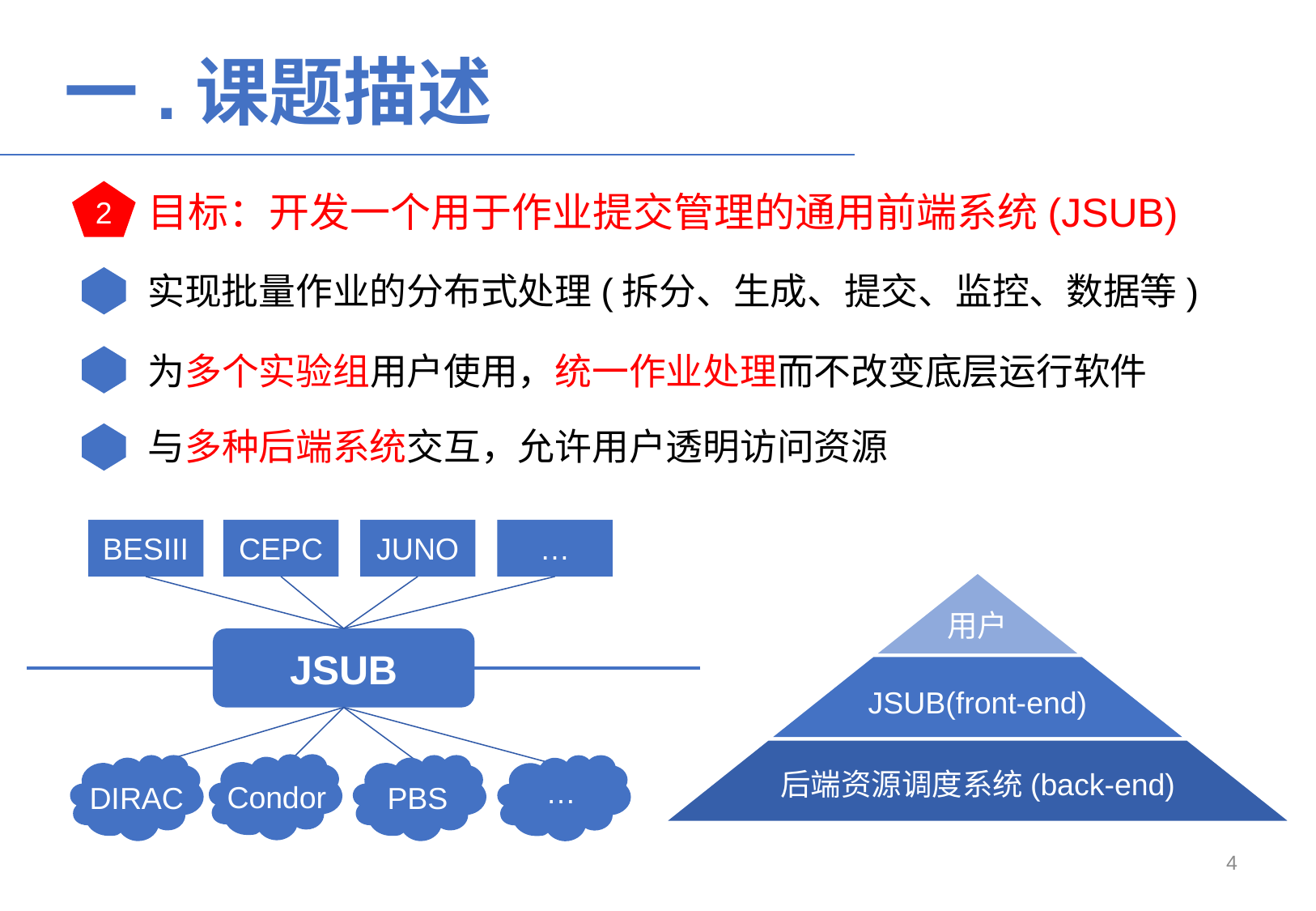

一.课题描述
目标：开发一个用于作业提交管理的通用前端系统(JSUB)

2
实现批量作业的分布式处理(拆分、生成、提交、监控、数据等)

为多个实验组用户使用，统一作业处理而不改变底层运行软件

与多种后端系统交互，允许用户透明访问资源

BESIII
CEPC
JUNO
…
用户
JSUB(front-end)
后端资源调度系统(back-end)
JSUB

…
Condor
DIRAC
PBS
4